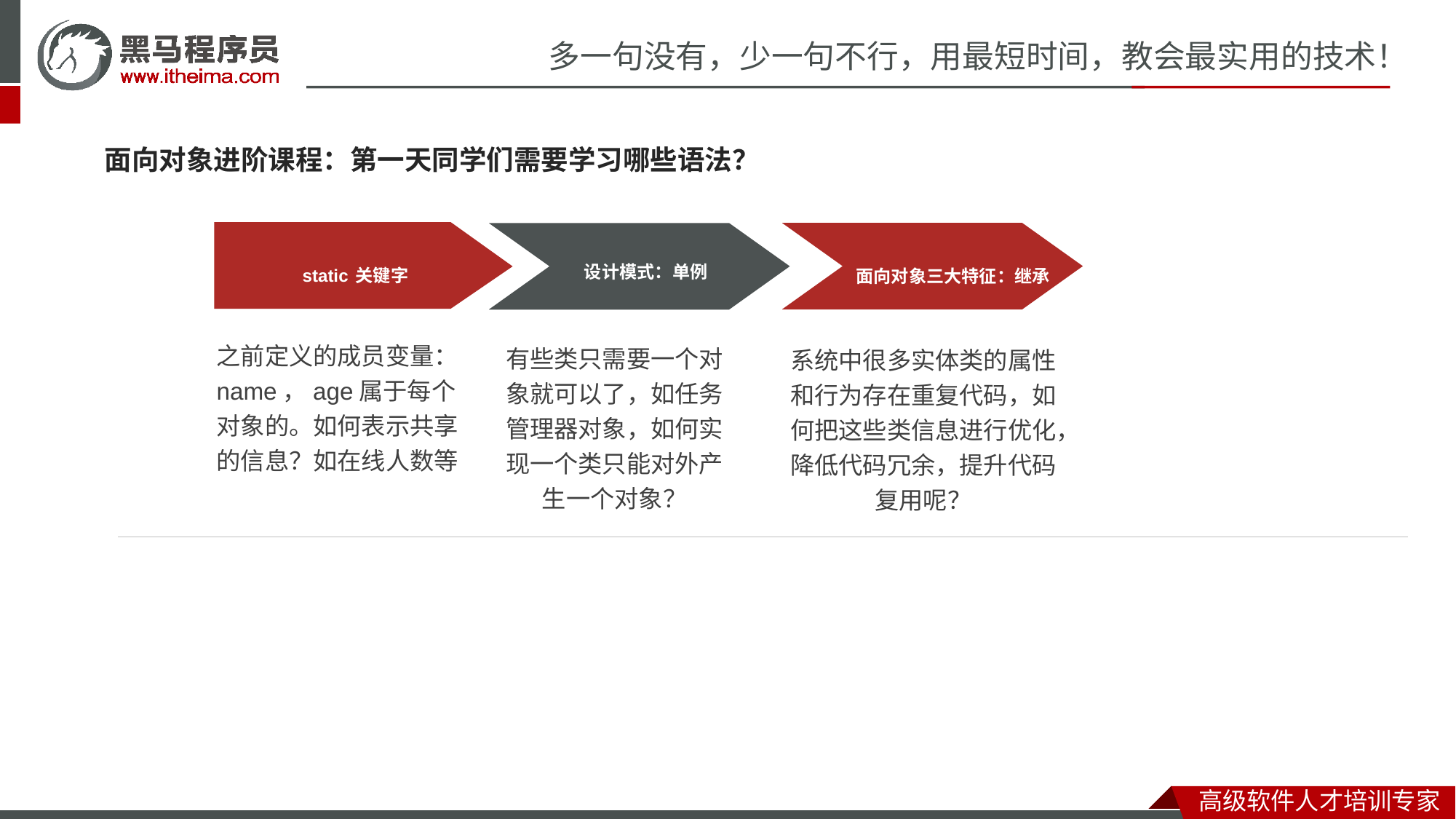

面向对象进阶课程：第一天同学们需要学习哪些语法？

static关键字
面向对象三大特征：继承
设计模式：单例
之前定义的成员变量：name，age属于每个对象的。如何表示共享的信息？如在线人数等
有些类只需要一个对象就可以了，如任务管理器对象，如何实现一个类只能对外产生一个对象？
系统中很多实体类的属性和行为存在重复代码，如何把这些类信息进行优化，降低代码冗余，提升代码复用呢？